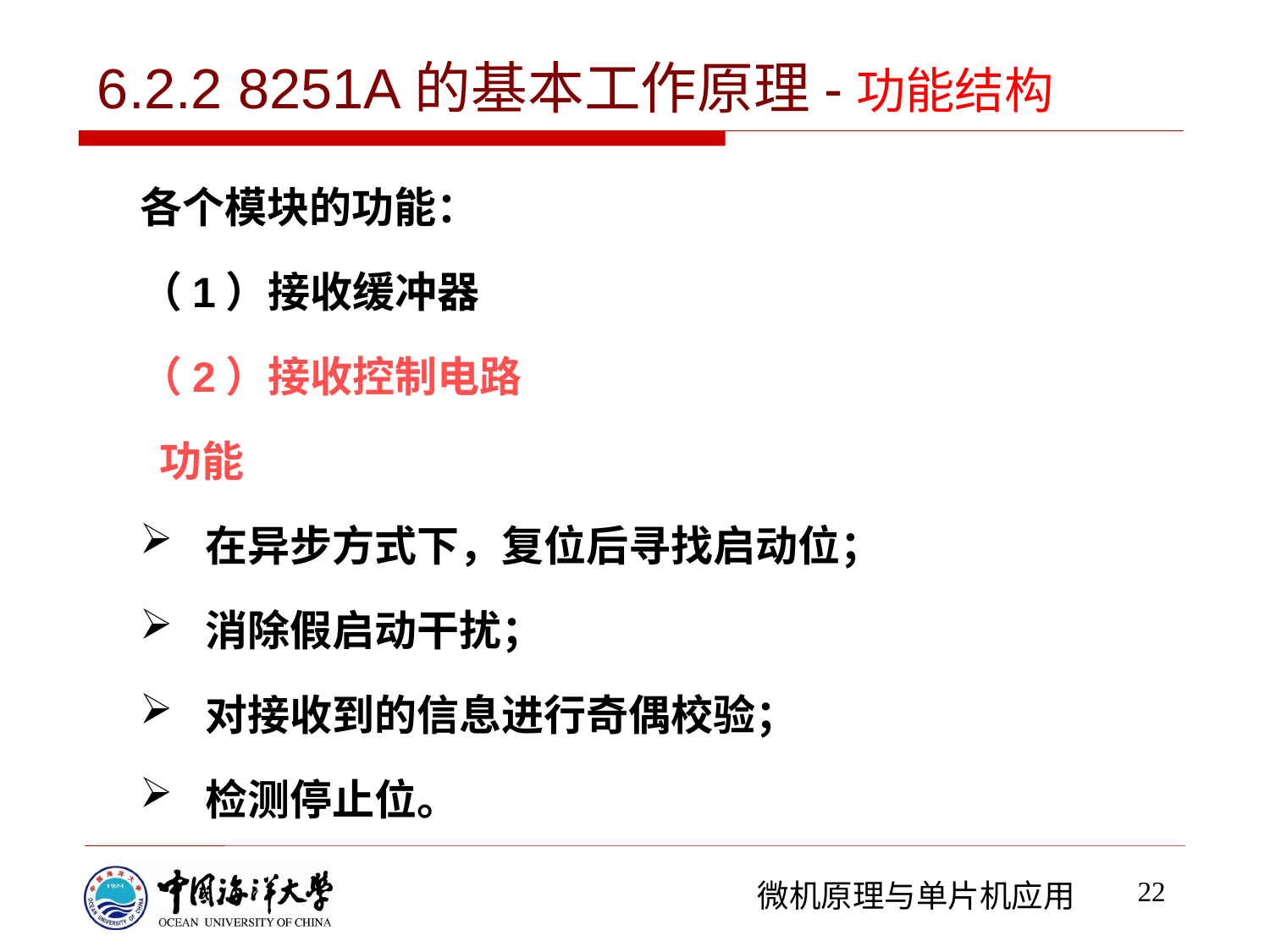

6.2.2 8251A的基本工作原理-功能结构
各个模块的功能：
（1）接收缓冲器
（2）接收控制电路
 功能
在异步方式下，复位后寻找启动位；
消除假启动干扰；
对接收到的信息进行奇偶校验；
检测停止位。
22